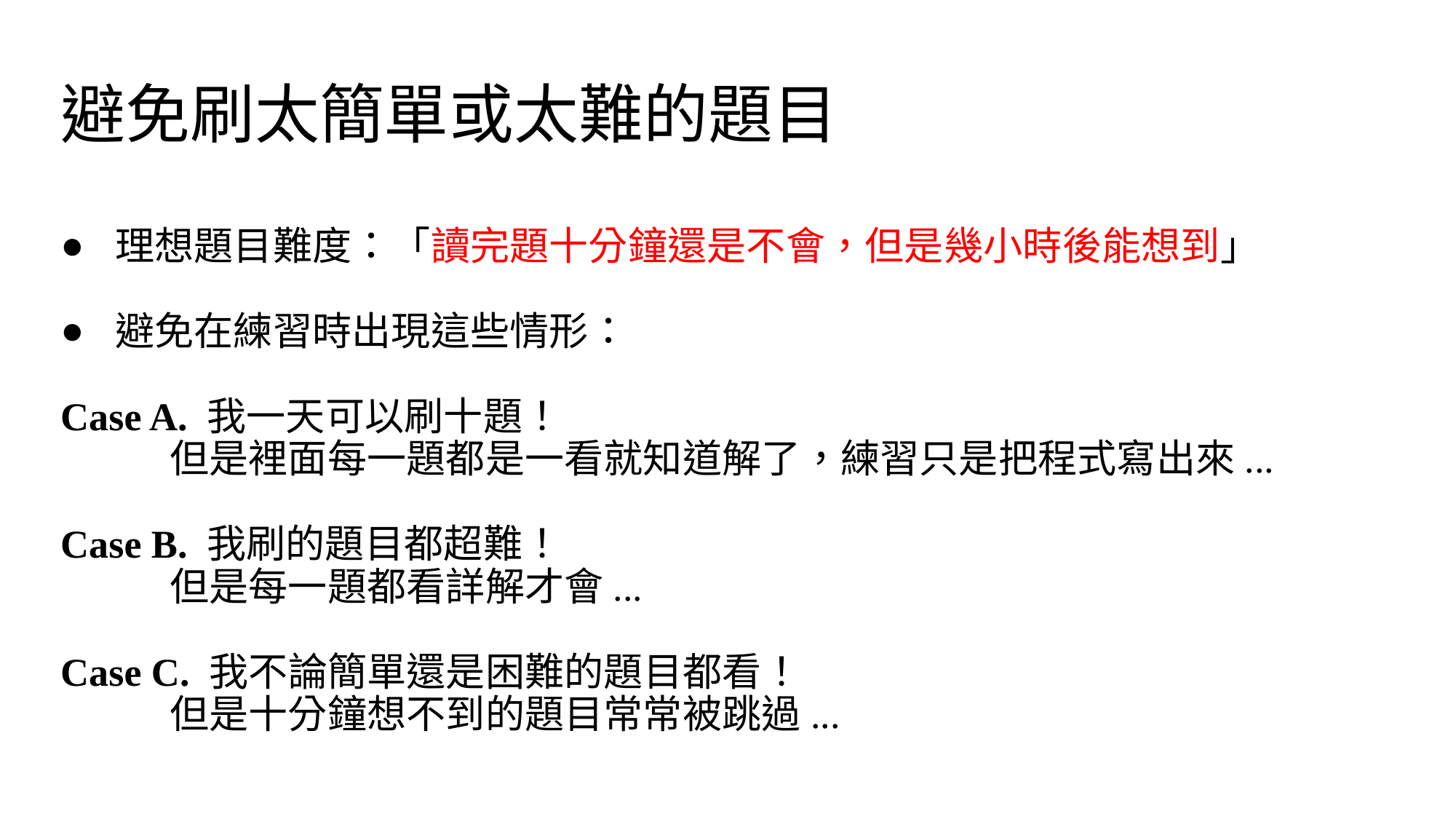

# 避免刷太簡單或太難的題目
理想題目難度：「讀完題十分鐘還是不會，但是幾小時後能想到」

避免在練習時出現這些情形：

Case A. 我一天可以刷十題！
	但是裡面每一題都是一看就知道解了，練習只是把程式寫出來...

Case B. 我刷的題目都超難！
	但是每一題都看詳解才會...

Case C. 我不論簡單還是困難的題目都看！
	但是十分鐘想不到的題目常常被跳過...